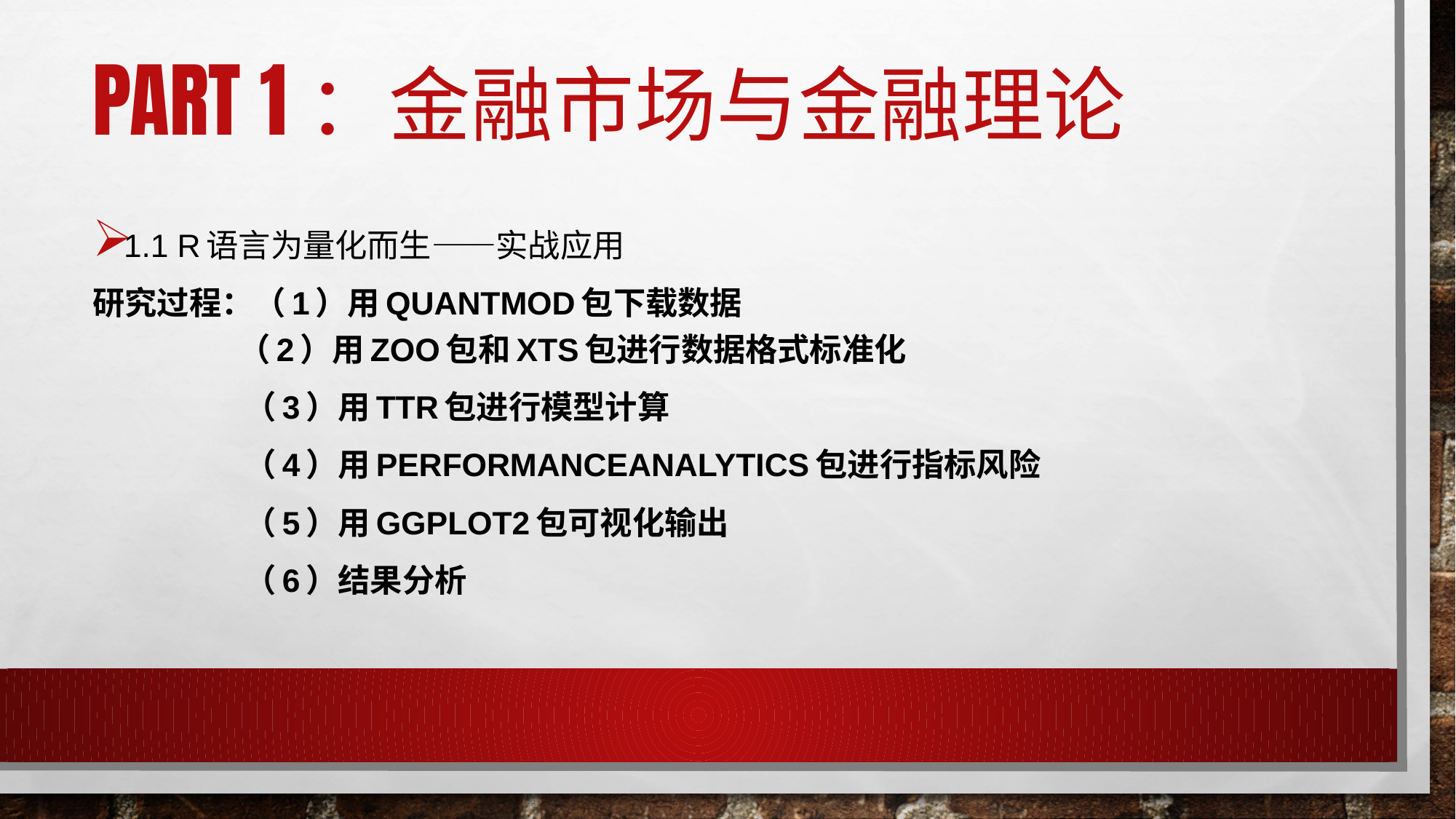

# Part 1：金融市场与金融理论
1.1 R语言为量化而生——实战应用
研究过程：（1）用quantmod包下载数据
                    （2）用zoo包和xts包进行数据格式标准化
                    （3）用TTR包进行模型计算
                    （4）用PerformanceAnalytics包进行指标风险
                    （5）用ggplot2包可视化输出
                    （6）结果分析